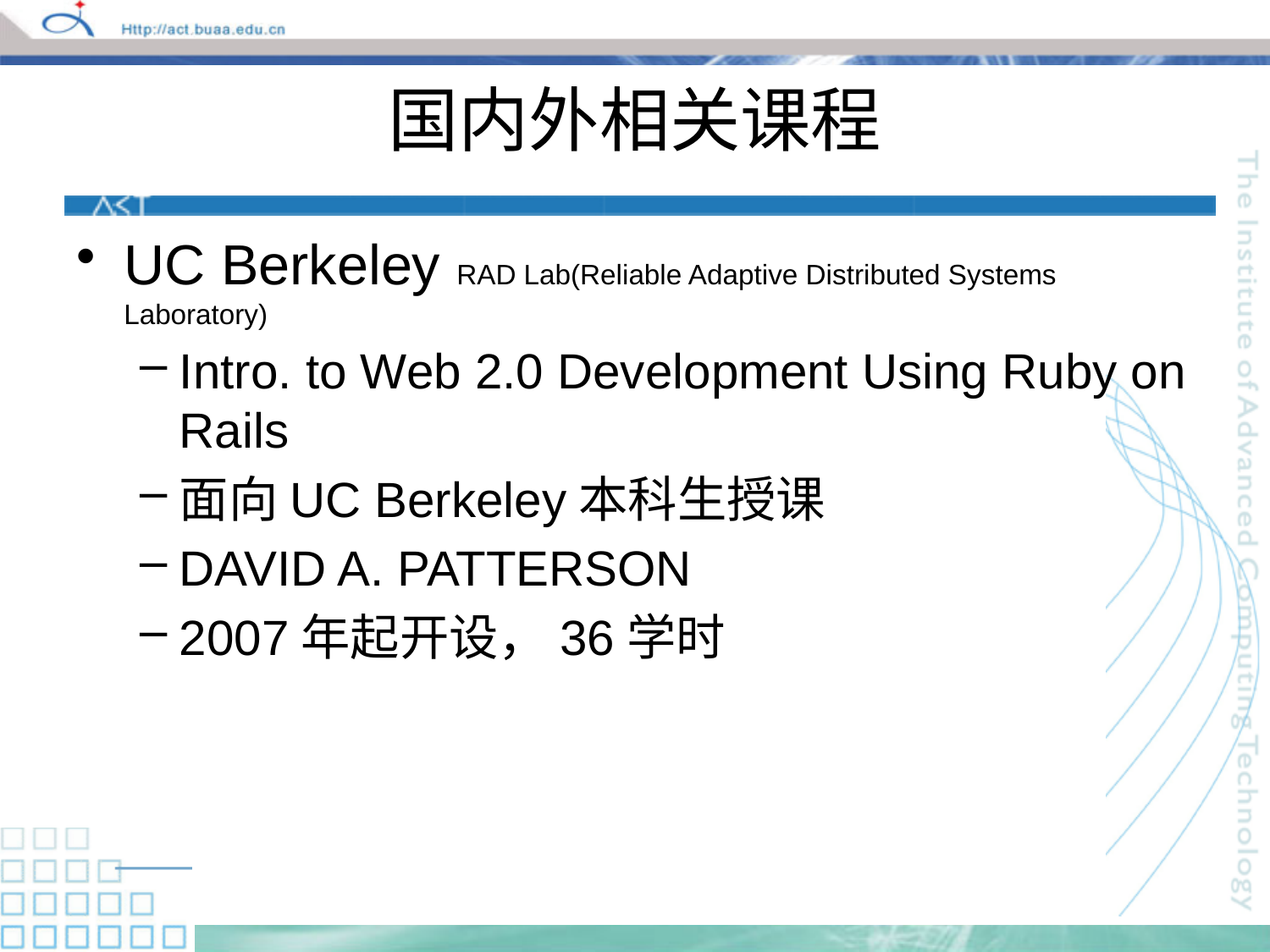

# 国内外相关课程
UC Berkeley RAD Lab(Reliable Adaptive Distributed Systems Laboratory)
Intro. to Web 2.0 Development Using Ruby on Rails
面向UC Berkeley本科生授课
DAVID A. PATTERSON
2007年起开设，36学时